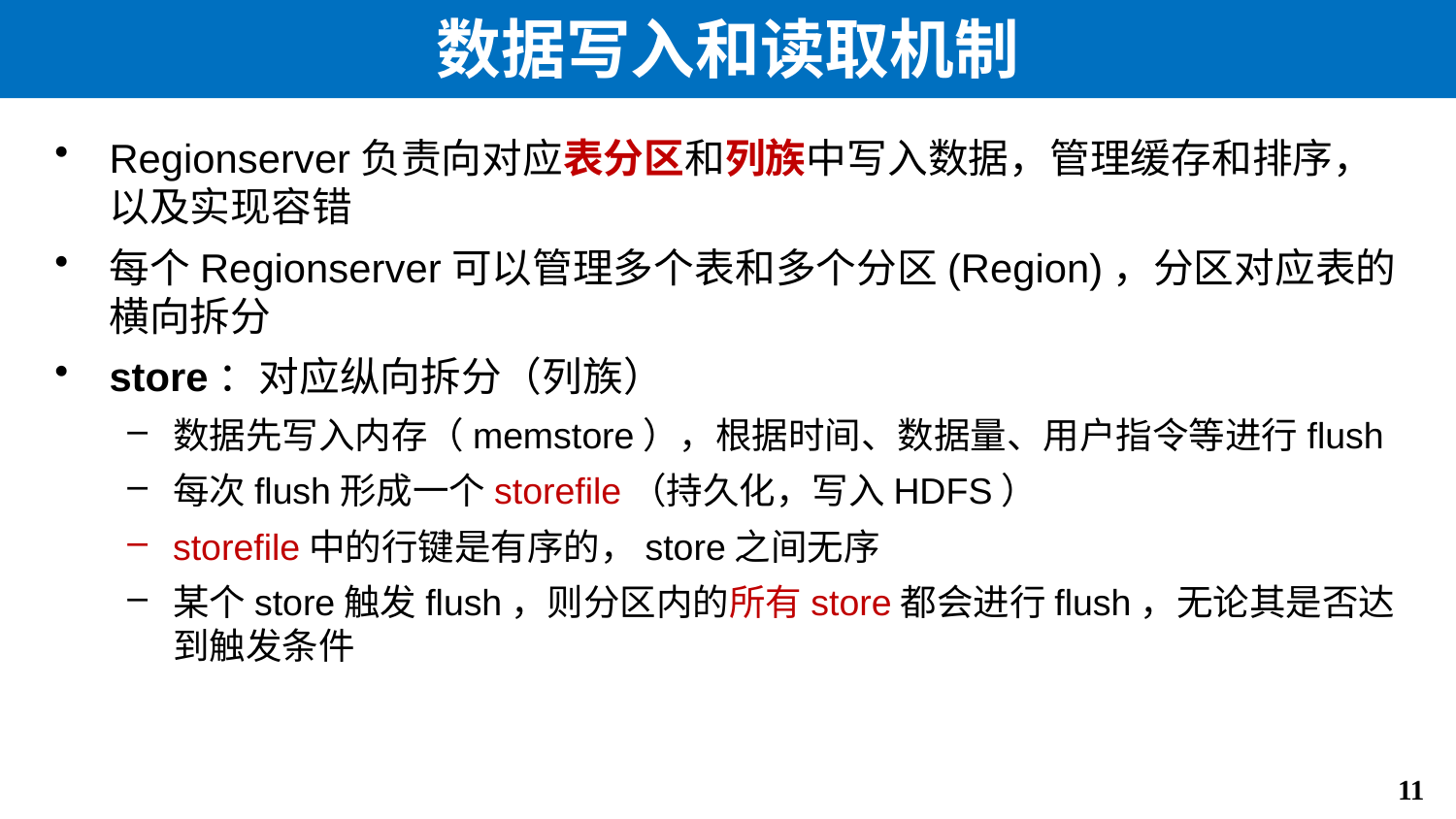

# 数据写入和读取机制
Regionserver负责向对应表分区和列族中写入数据，管理缓存和排序，以及实现容错
每个Regionserver可以管理多个表和多个分区(Region)，分区对应表的横向拆分
store：对应纵向拆分（列族）
数据先写入内存（memstore），根据时间、数据量、用户指令等进行flush
每次flush形成一个storefile（持久化，写入HDFS）
storefile中的行键是有序的，store之间无序
某个store触发flush，则分区内的所有store都会进行flush，无论其是否达到触发条件